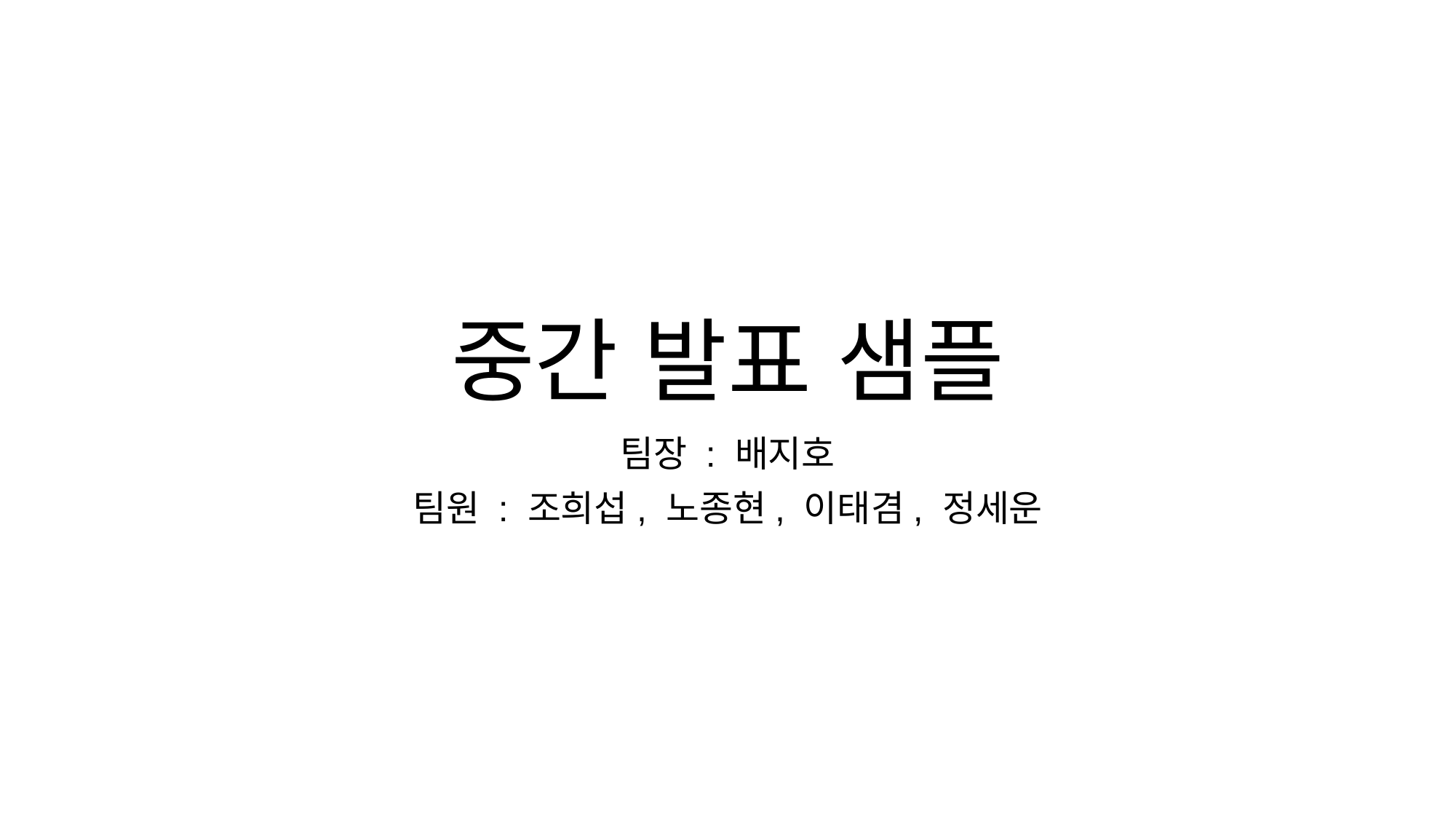

# 중간 발표 샘플
팀장 : 배지호
팀원 : 조희섭, 노종현, 이태겸, 정세운